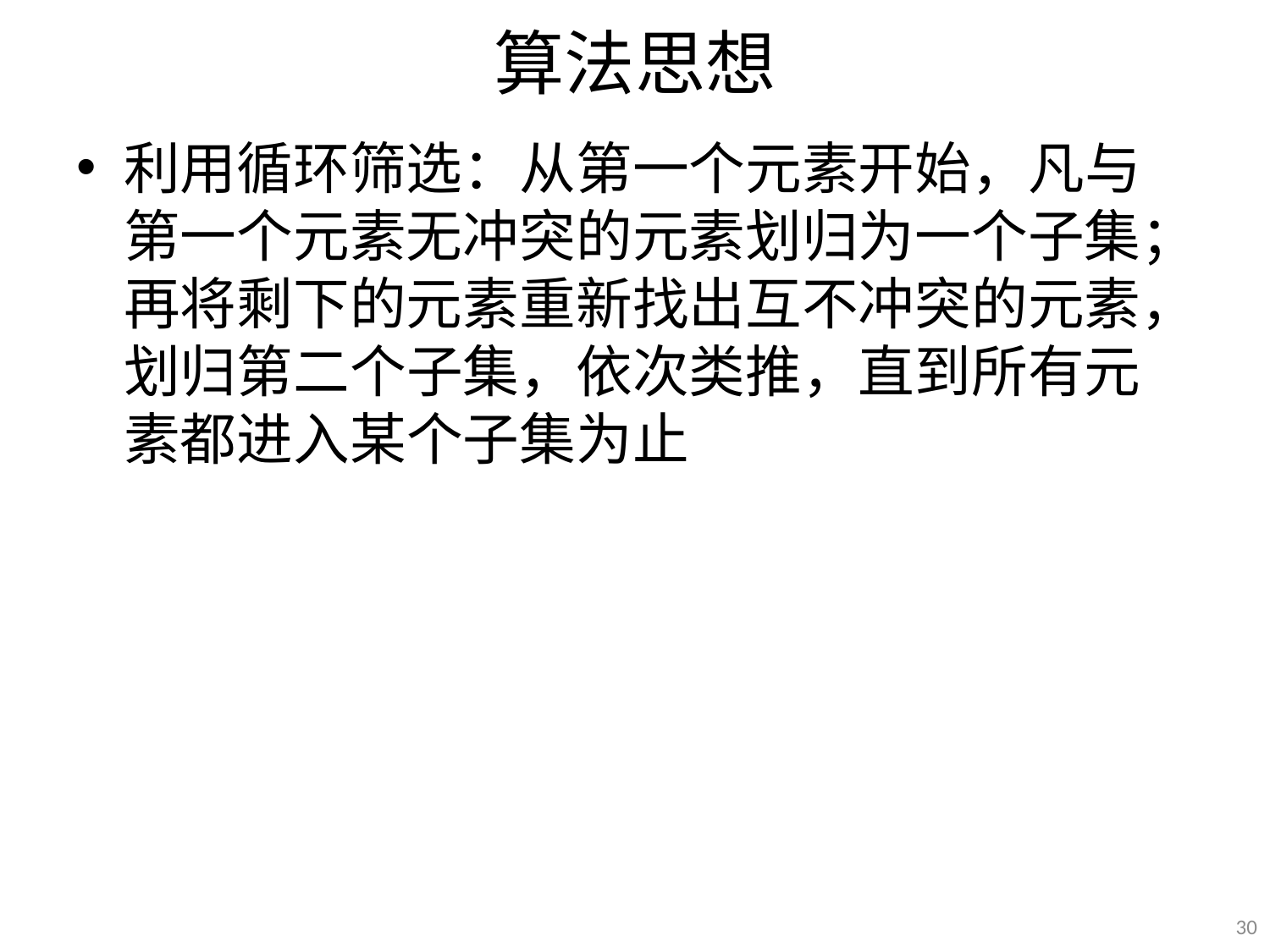

# 算法思想
利用循环筛选：从第一个元素开始，凡与第一个元素无冲突的元素划归为一个子集；再将剩下的元素重新找出互不冲突的元素，划归第二个子集，依次类推，直到所有元素都进入某个子集为止

30